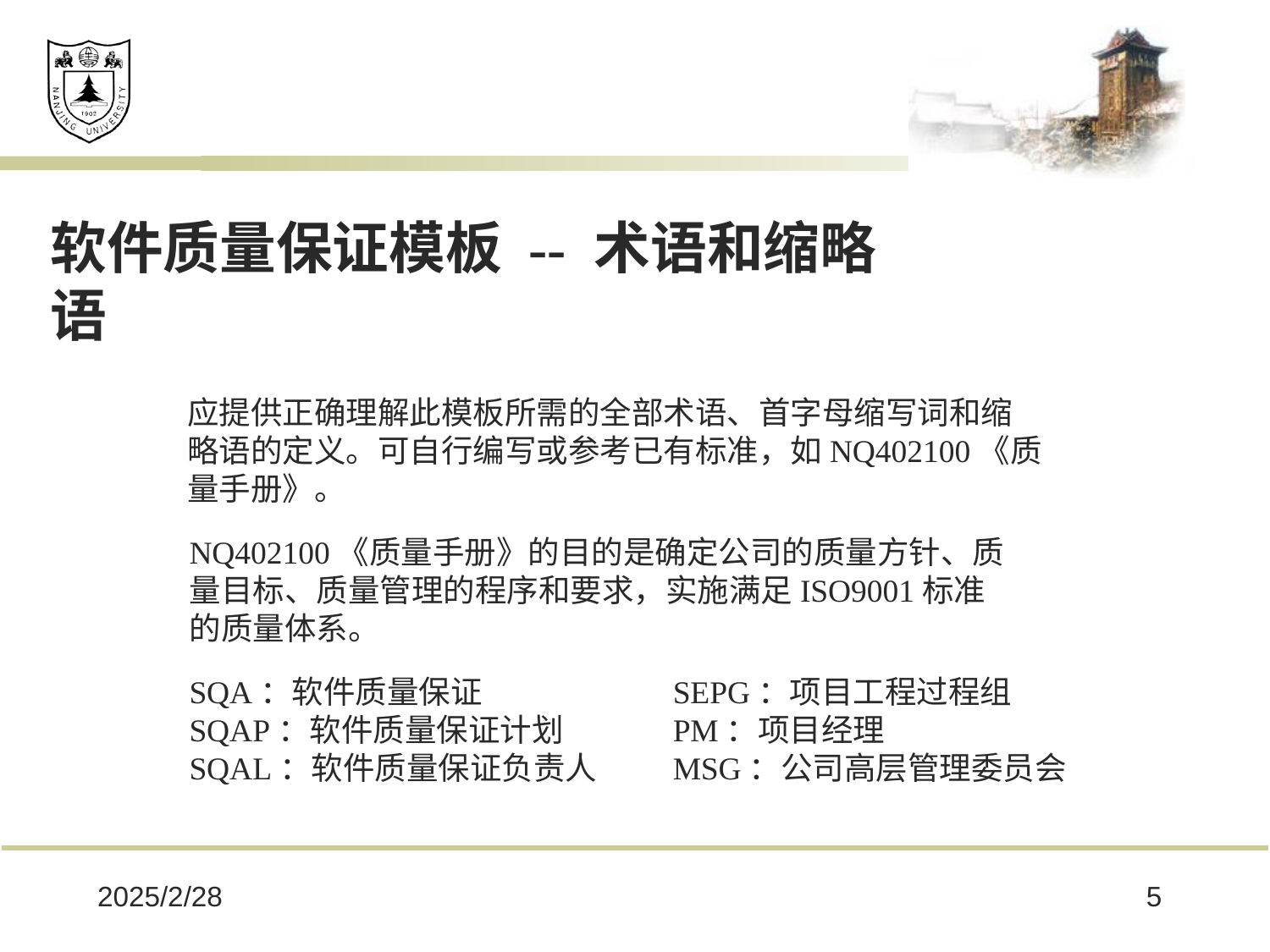

软件质量保证模板 -- 术语和缩略语
应提供正确理解此模板所需的全部术语、首字母缩写词和缩略语的定义。可自行编写或参考已有标准，如NQ402100《质量手册》。
NQ402100《质量手册》的目的是确定公司的质量方针、质量目标、质量管理的程序和要求，实施满足ISO9001标准的质量体系。
SQA：软件质量保证
SQAP：软件质量保证计划
SQAL：软件质量保证负责人
SEPG：项目工程过程组
PM：项目经理
MSG：公司高层管理委员会
2025/2/28
5